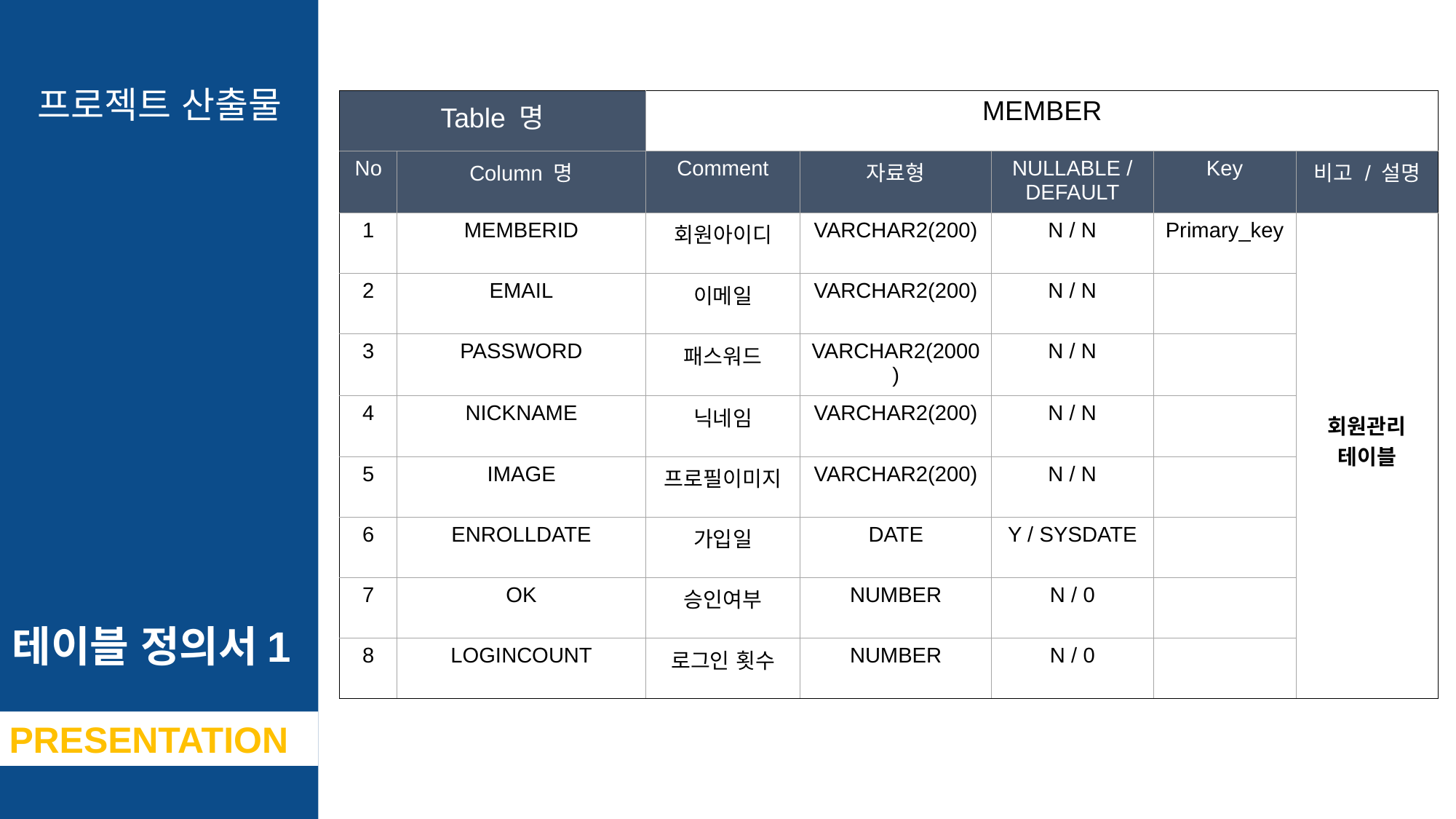

프로젝트 산출물
프로젝트 산출물
| Table 명 |  | MEMBER |  |  |  |  |
| --- | --- | --- | --- | --- | --- | --- |
| No | Column 명 | Comment | 자료형 | NULLABLE / DEFAULT | Key | 비고 / 설명 |
| 1 | MEMBERID | 회원아이디 | VARCHAR2(200) | N / N | Primary\_key | 회원관리 테이블 |
| 2 | EMAIL | 이메일 | VARCHAR2(200) | N / N |  |  |
| 3 | PASSWORD | 패스워드 | VARCHAR2(2000) | N / N |  |  |
| 4 | NICKNAME | 닉네임 | VARCHAR2(200) | N / N |  |  |
| 5 | IMAGE | 프로필이미지 | VARCHAR2(200) | N / N |  |  |
| 6 | ENROLLDATE | 가입일 | DATE | Y / SYSDATE |  |  |
| 7 | OK | 승인여부 | NUMBER | N / 0 |  |  |
| 8 | LOGINCOUNT | 로그인 횟수 | NUMBER | N / 0 |  |  |
테이블
정의서
테이블 정의서1
PRESENTATION